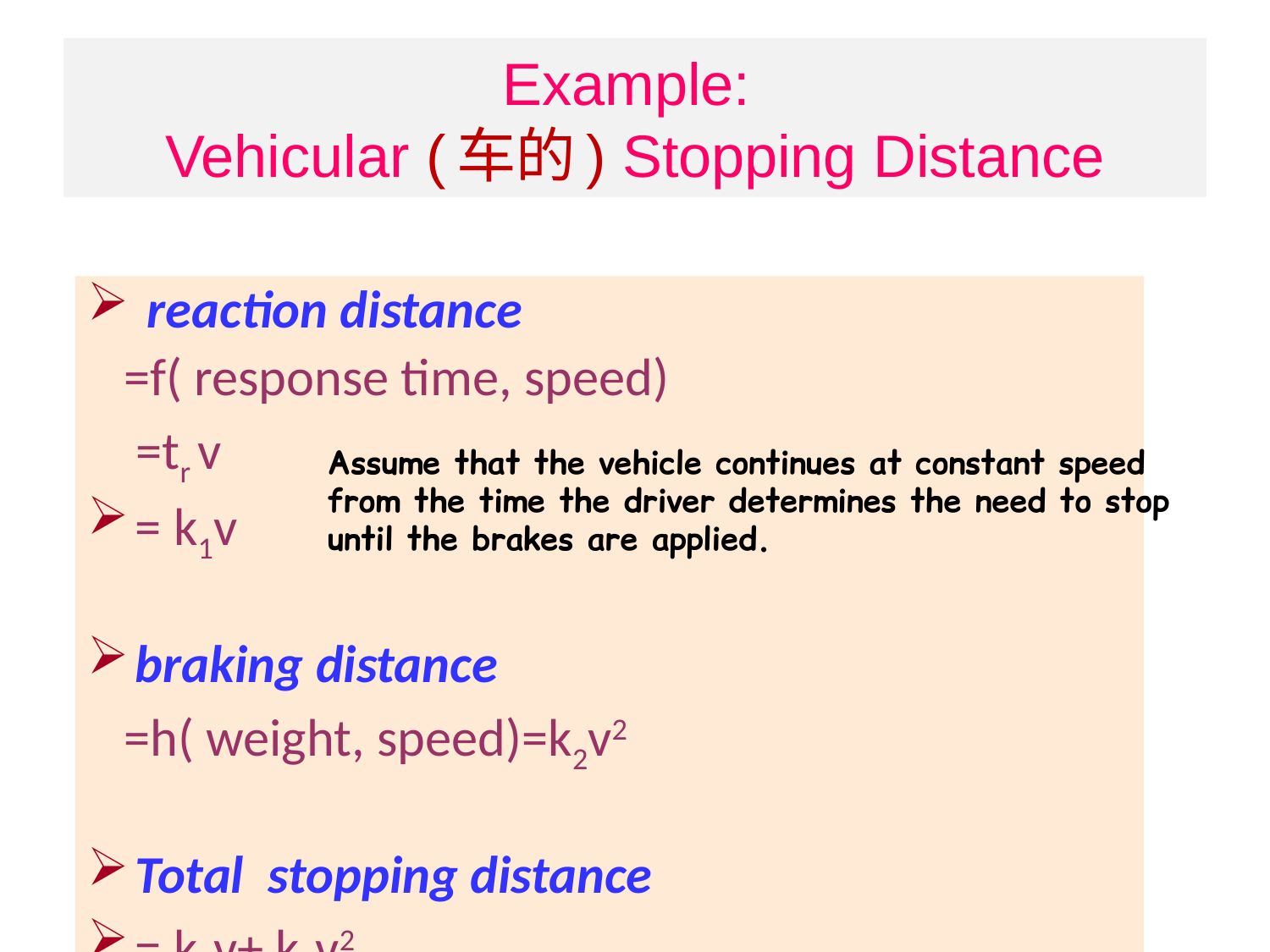

Example:
Vehicular (车的) Stopping Distance
 reaction distance
   =f( response time, speed)
    =tr v
= k1v

braking distance
   =h( weight, speed)=k2v2

Total  stopping distance
= k1v+ k2v2
Assume that the vehicle continues at constant speed from the time the driver determines the need to stop until the brakes are applied.